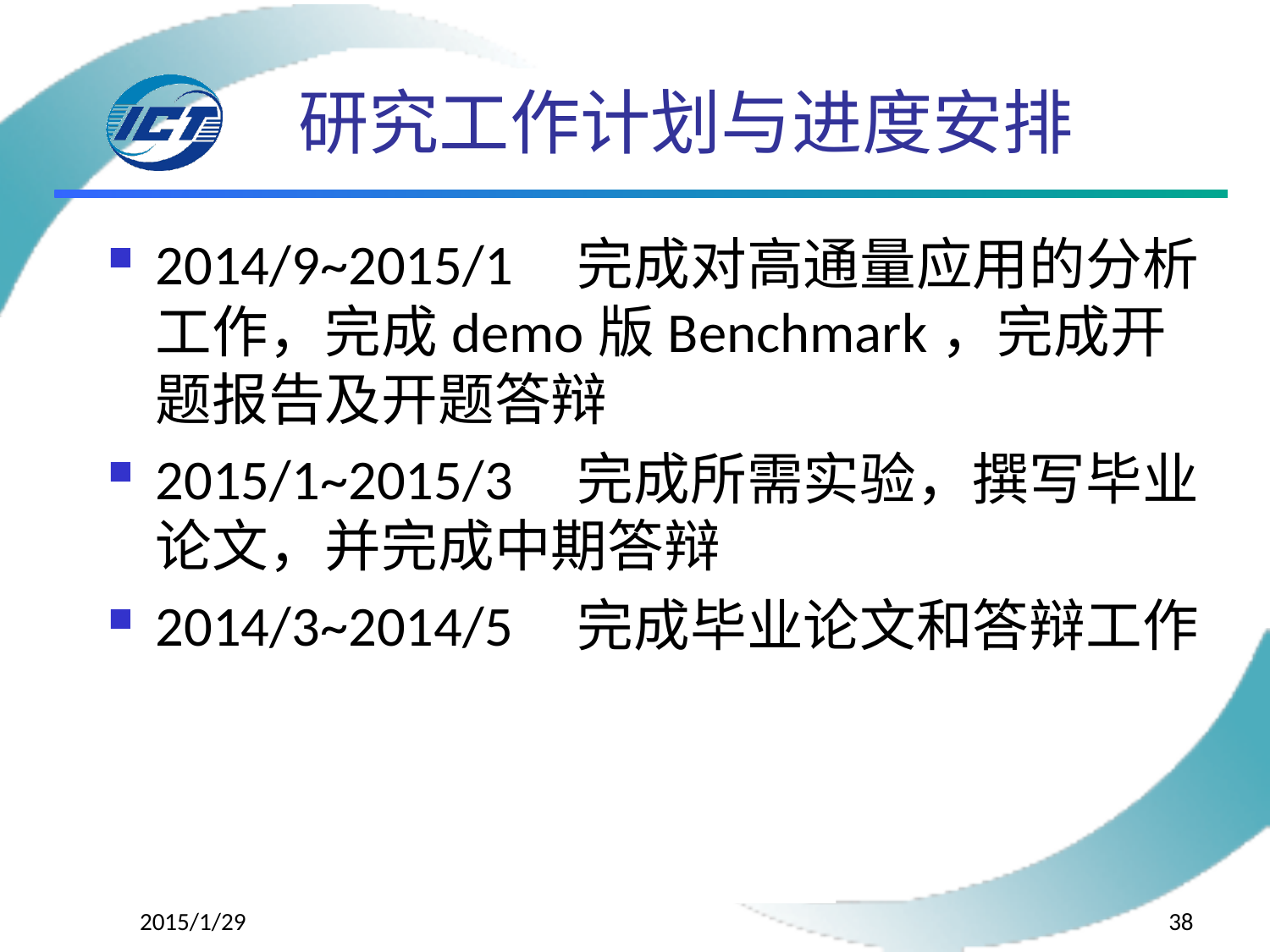

# 研究工作计划与进度安排
2014/9~2015/1    完成对高通量应用的分析工作，完成demo版Benchmark，完成开题报告及开题答辩
2015/1~2015/3    完成所需实验，撰写毕业论文，并完成中期答辩
2014/3~2014/5    完成毕业论文和答辩工作
2015/1/29
38